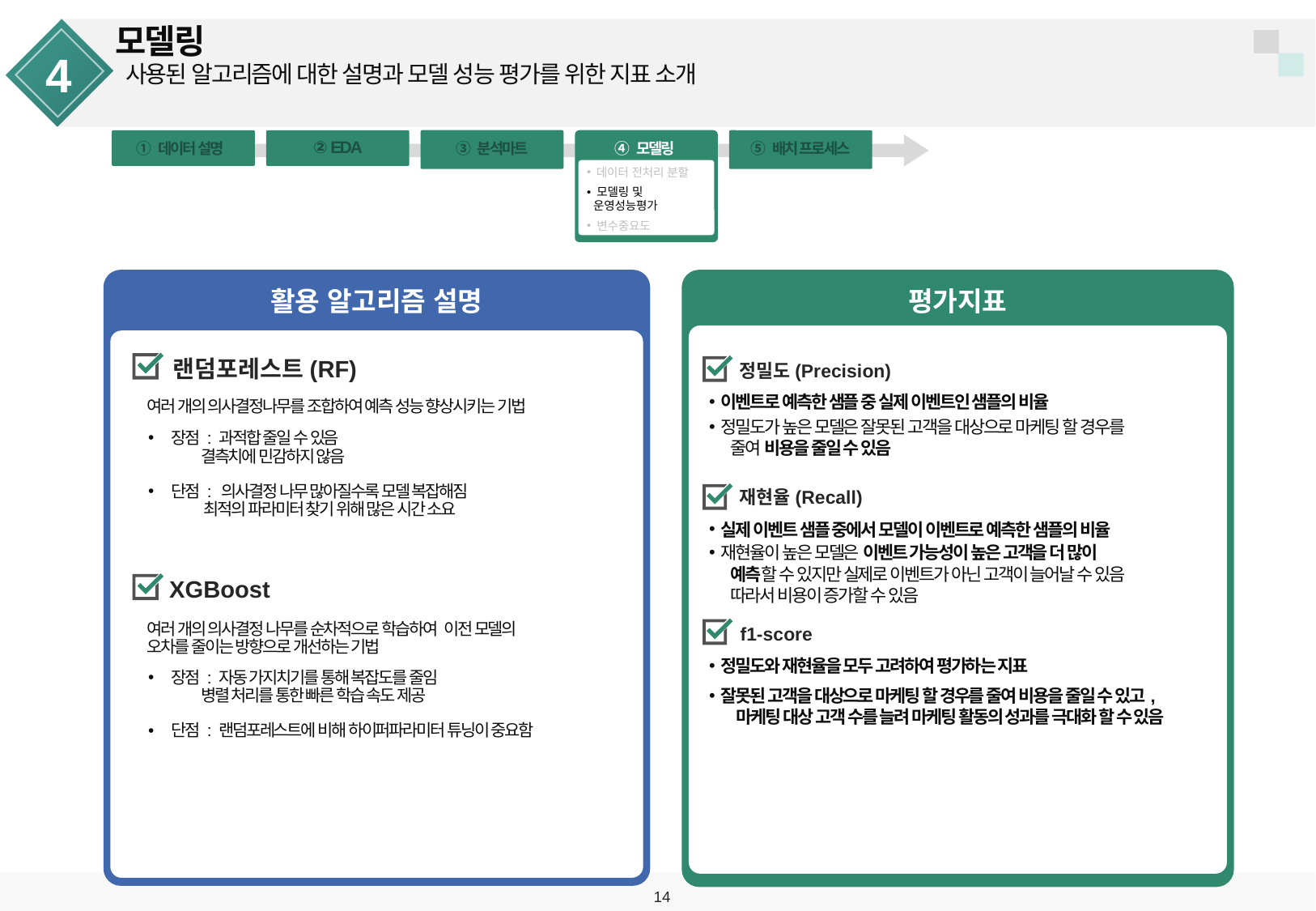

모델링

4
사용된 알고리즘에 대한 설명과 모델 성능 평가를 위한 지표 소개

② EDA
① 데이터 설명
③ 분석마트
④ 모델링
⑤ 배치 프로세스

 데이터 전처리 분할
 모델링 및
  운영성능평가
 변수중요도

활용 알고리즘 설명

평가지표

랜덤포레스트(RF)

정밀도(Precision)

여러 개의 의사결정나무를 조합하여 예측 성능 향상시키는 기법
이벤트로 예측한 샘플 중 실제 이벤트인 샘플의 비율
정밀도가 높은 모델은 잘못된 고객을 대상으로 마케팅 할 경우를
   줄여 비용을 줄일 수 있음
장점 : 과적합 줄일 수 있음
          결측치에 민감하지 않음
단점 :  의사결정 나무 많아질수록 모델 복잡해짐
           최적의 파라미터 찾기 위해 많은 시간 소요

재현율(Recall)
실제 이벤트 샘플 중에서 모델이 이벤트로 예측한 샘플의 비율
재현율이 높은 모델은 이벤트 가능성이 높은 고객을 더 많이
   예측할 수 있지만 실제로 이벤트가 아닌 고객이 늘어날 수 있음
   따라서 비용이 증가할 수 있음

XGBoost

f1-score
여러 개의 의사결정 나무를 순차적으로 학습하여  이전 모델의
오차를 줄이는 방향으로 개선하는 기법
정밀도와 재현율을 모두 고려하여 평가하는 지표
장점 : 자동 가지치기를 통해 복잡도를 줄임
          병렬 처리를 통한 빠른 학습 속도 제공
단점 : 랜덤포레스트에 비해 하이퍼파라미터 튜닝이 중요함
잘못된 고객을 대상으로 마케팅 할 경우를 줄여 비용을 줄일 수 있고,
   마케팅 대상 고객 수를 늘려 마케팅 활동의 성과를 극대화 할 수 있음
14